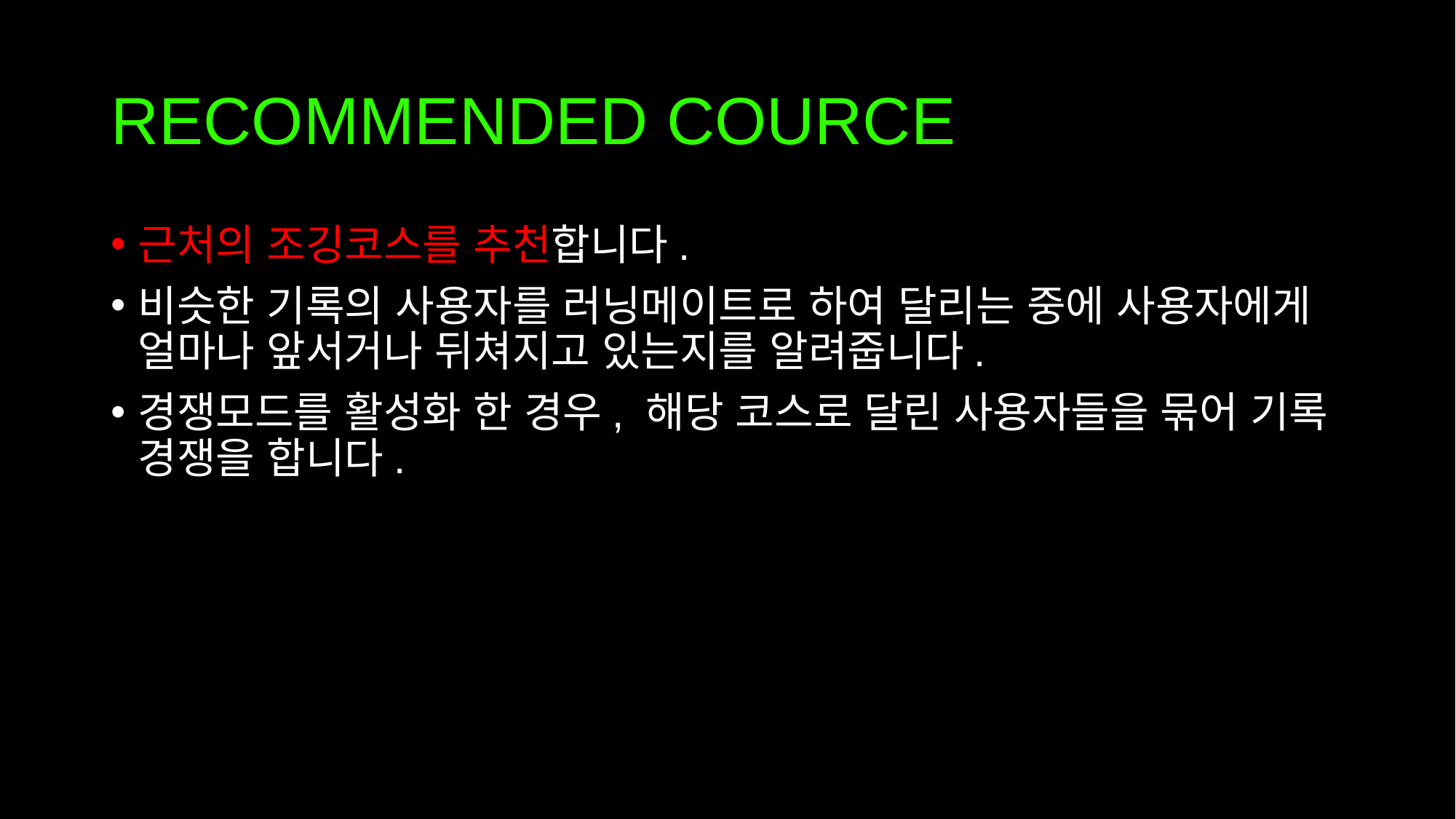

# RECOMMENDED COURCE
근처의 조깅코스를 추천합니다.
비슷한 기록의 사용자를 러닝메이트로 하여 달리는 중에 사용자에게 얼마나 앞서거나 뒤쳐지고 있는지를 알려줍니다.
경쟁모드를 활성화 한 경우, 해당 코스로 달린 사용자들을 묶어 기록 경쟁을 합니다.